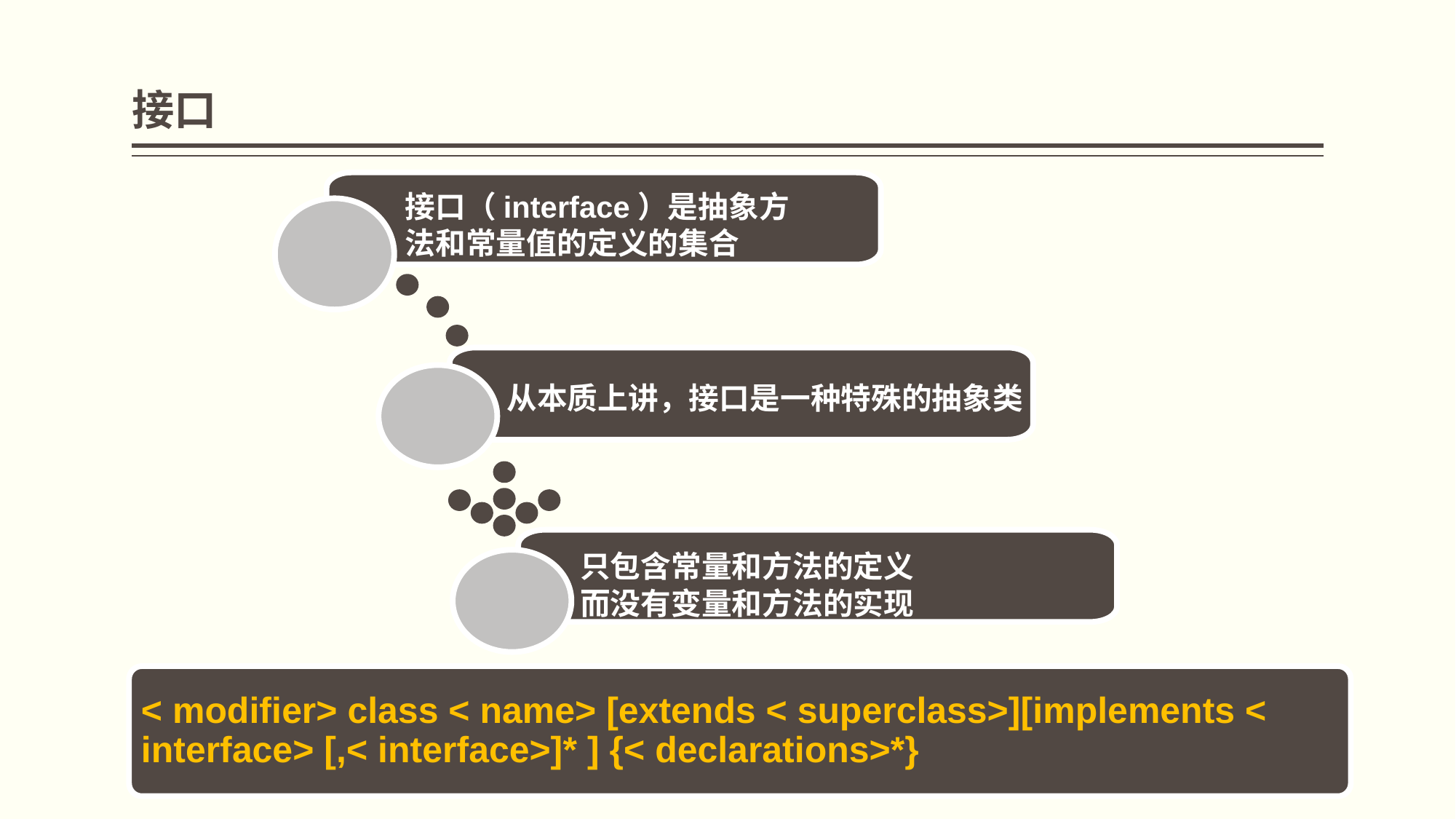

# 接口

接口（interface）是抽象方法和常量值的定义的集合

从本质上讲，接口是一种特殊的抽象类

只包含常量和方法的定义而没有变量和方法的实现

< modifier> class < name> [extends < superclass>][implements < interface> [,< interface>]* ] {< declarations>*}